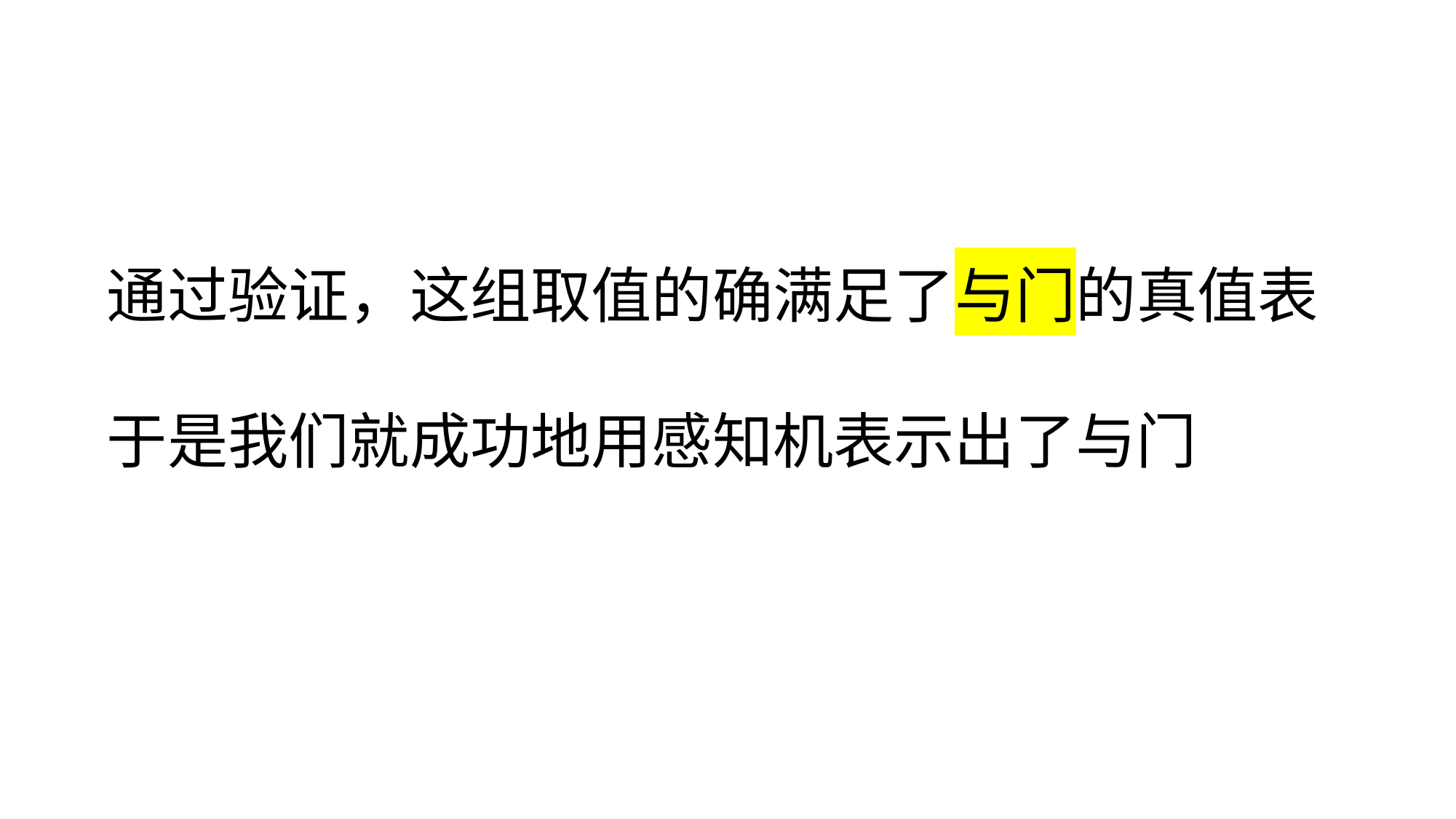

通过验证，这组取值的确满足了与门的真值表

于是我们就成功地用感知机表示出了与门